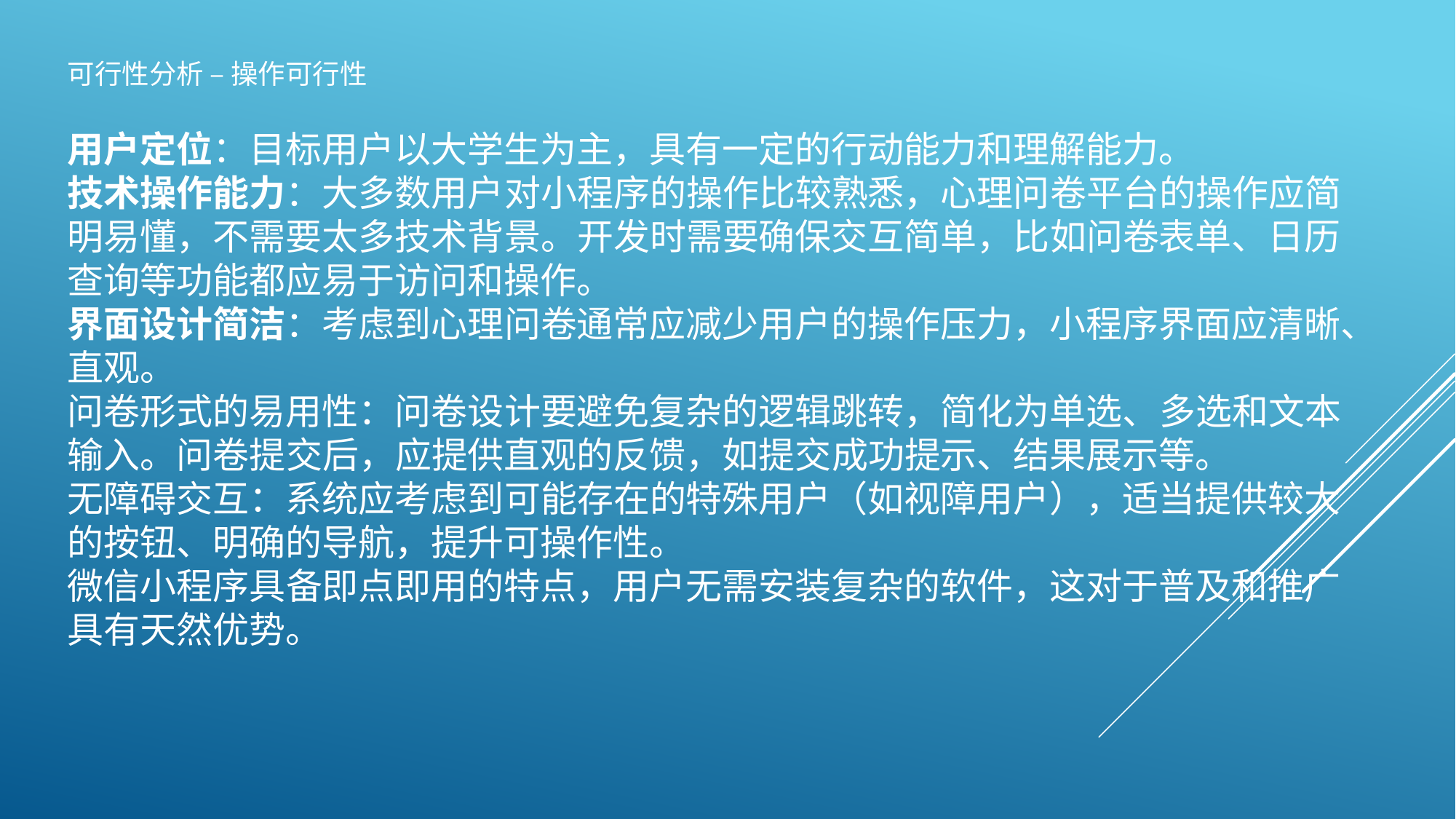

可行性分析 – 操作可行性
用户定位：目标用户以大学生为主，具有一定的行动能力和理解能力。
技术操作能力：大多数用户对小程序的操作比较熟悉，心理问卷平台的操作应简明易懂，不需要太多技术背景。开发时需要确保交互简单，比如问卷表单、日历查询等功能都应易于访问和操作。
界面设计简洁：考虑到心理问卷通常应减少用户的操作压力，小程序界面应清晰、直观。
问卷形式的易用性：问卷设计要避免复杂的逻辑跳转，简化为单选、多选和文本输入。问卷提交后，应提供直观的反馈，如提交成功提示、结果展示等。
无障碍交互：系统应考虑到可能存在的特殊用户（如视障用户），适当提供较大的按钮、明确的导航，提升可操作性。
微信小程序具备即点即用的特点，用户无需安装复杂的软件，这对于普及和推广具有天然优势。